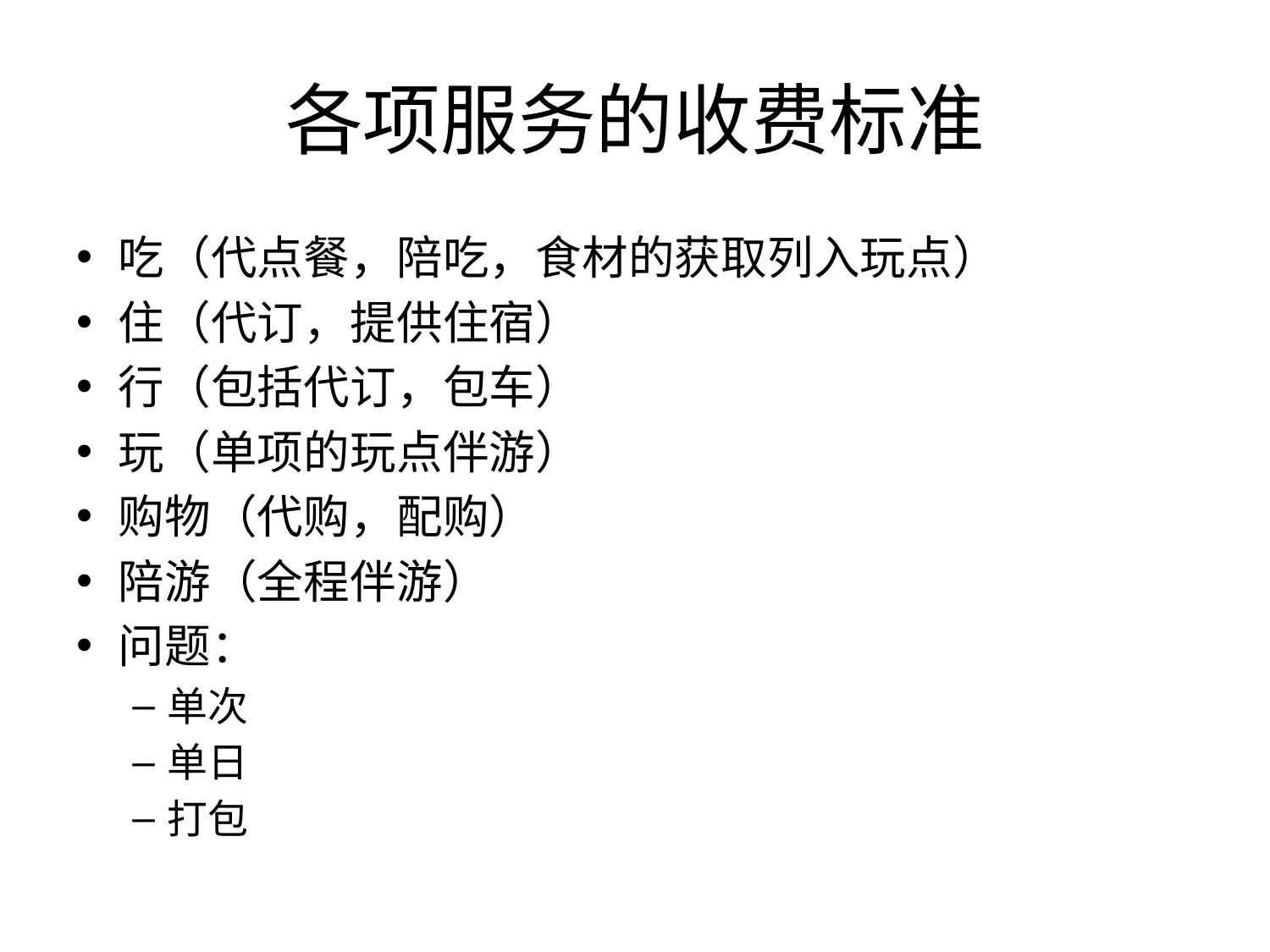

# 各项服务的收费标准
吃（代点餐，陪吃，食材的获取列入玩点）
住（代订，提供住宿）
行（包括代订，包车）
玩（单项的玩点伴游）
购物（代购，配购）
陪游（全程伴游）
问题：
单次
单日
打包